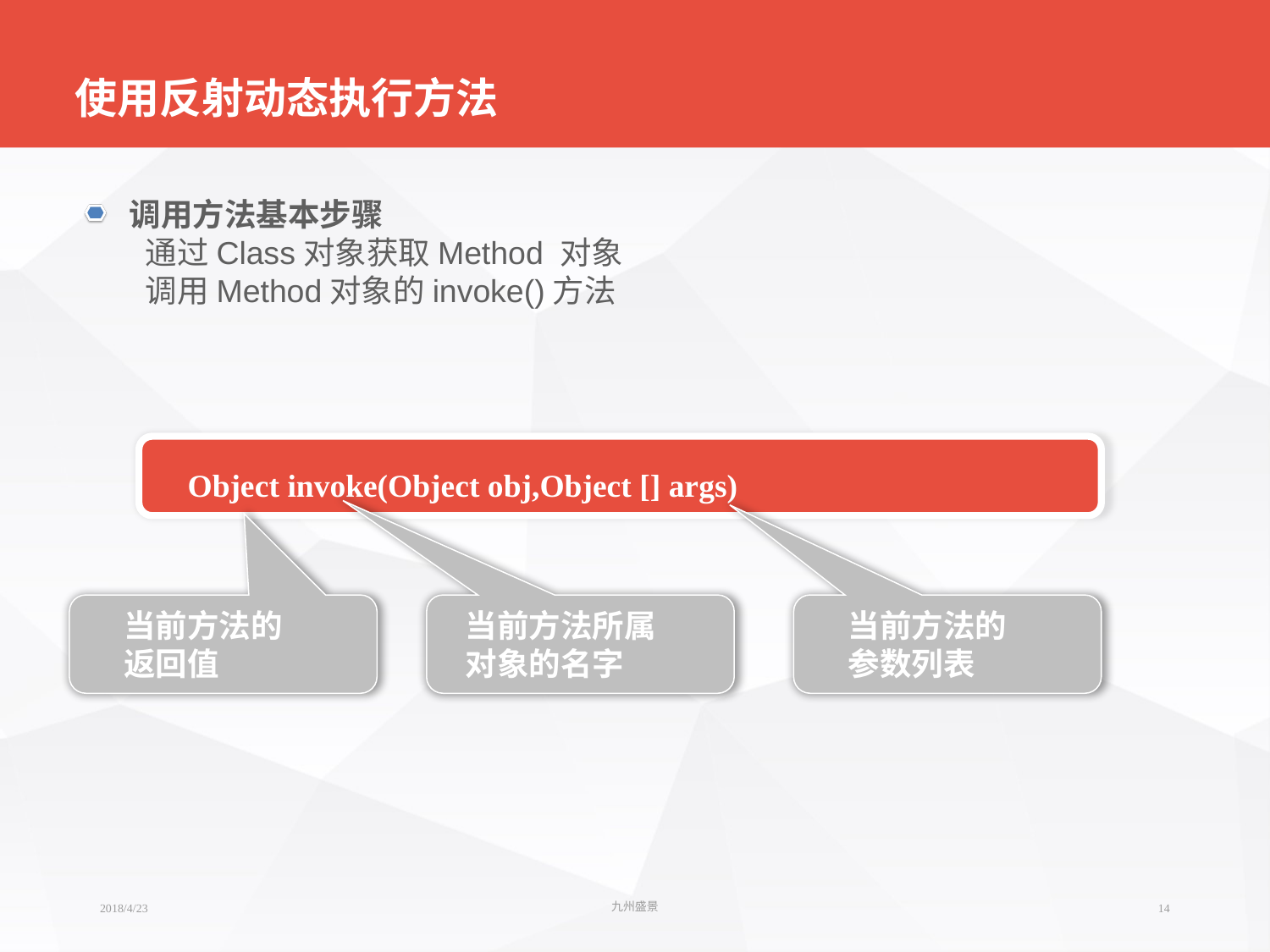

# 使用反射动态执行方法
调用方法基本步骤
通过Class对象获取Method 对象
调用Method对象的invoke()方法

Object invoke(Object obj,Object [] args)

当前方法的
返回值
当前方法所属
对象的名字
当前方法的
参数列表
2018/4/23
九州盛景
14